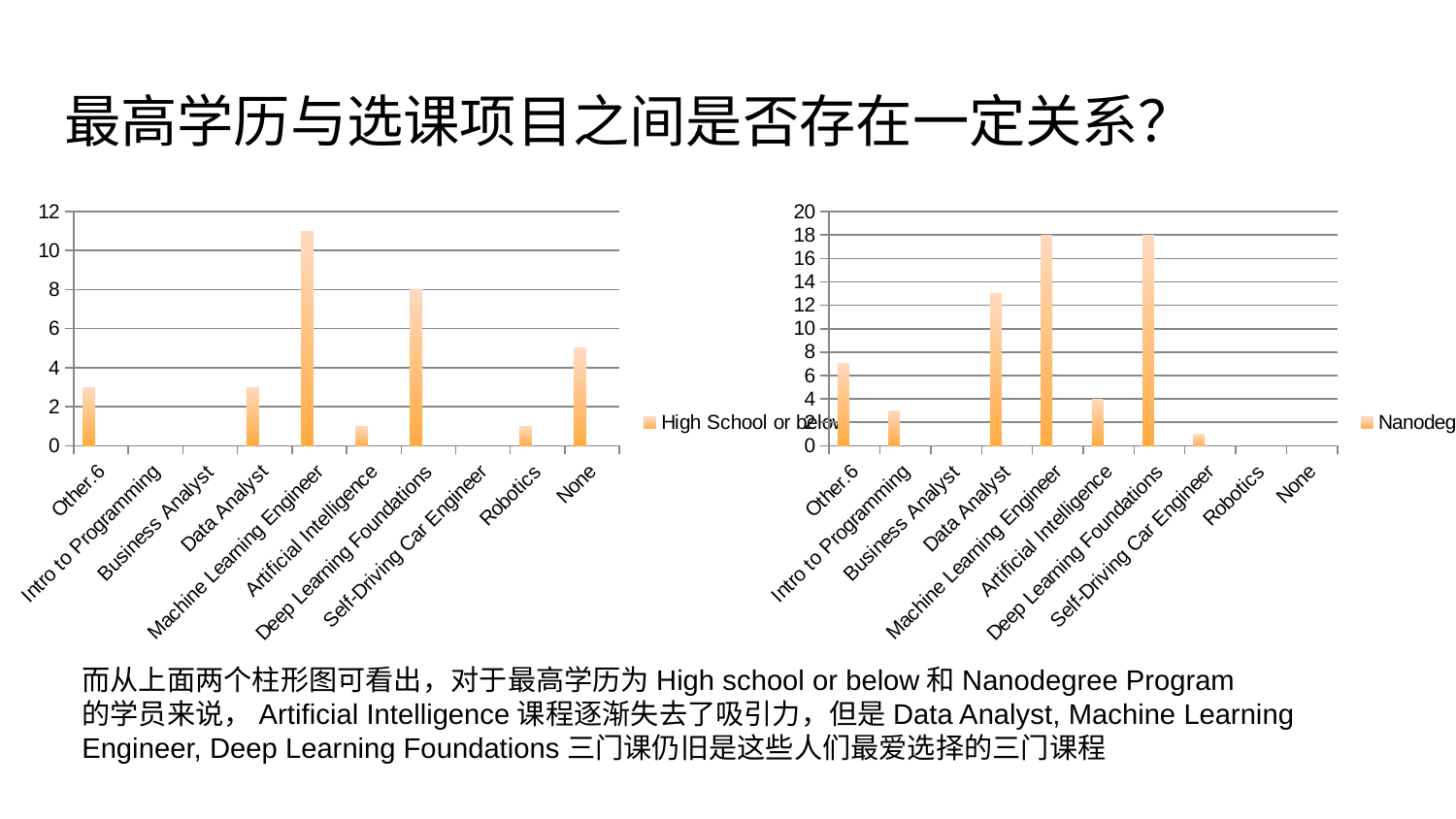

# 最高学历与选课项目之间是否存在一定关系？

### Chart

| Category | High School or below |  |  |
|---|---|---|---|
| Other.6 | 3.0 | None | None |
| Intro to Programming | None | None | None |
| Business Analyst | None | None | None |
| Data Analyst | 3.0 | None | None |
| Machine Learning Engineer | 11.0 | None | None |
| Artificial Intelligence | 1.0 | None | None |
| Deep Learning Foundations | 8.0 | None | None |
| Self-Driving Car Engineer | None | None | None |
| Robotics | 1.0 | None | None |
| None | 5.0 | None | None |

### Chart

| Category | Nanodegree Program |  |  |
|---|---|---|---|
| Other.6 | 7.0 | None | None |
| Intro to Programming | 3.0 | None | None |
| Business Analyst | None | None | None |
| Data Analyst | 13.0 | None | None |
| Machine Learning Engineer | 18.0 | None | None |
| Artificial Intelligence | 4.0 | None | None |
| Deep Learning Foundations | 18.0 | None | None |
| Self-Driving Car Engineer | 1.0 | None | None |
| Robotics | None | None | None |
| None | None | None | None |
而从上面两个柱形图可看出，对于最高学历为High school or below和Nanodegree Program
的学员来说，Artificial Intelligence课程逐渐失去了吸引力，但是Data Analyst, Machine Learning
Engineer, Deep Learning Foundations三门课仍旧是这些人们最爱选择的三门课程